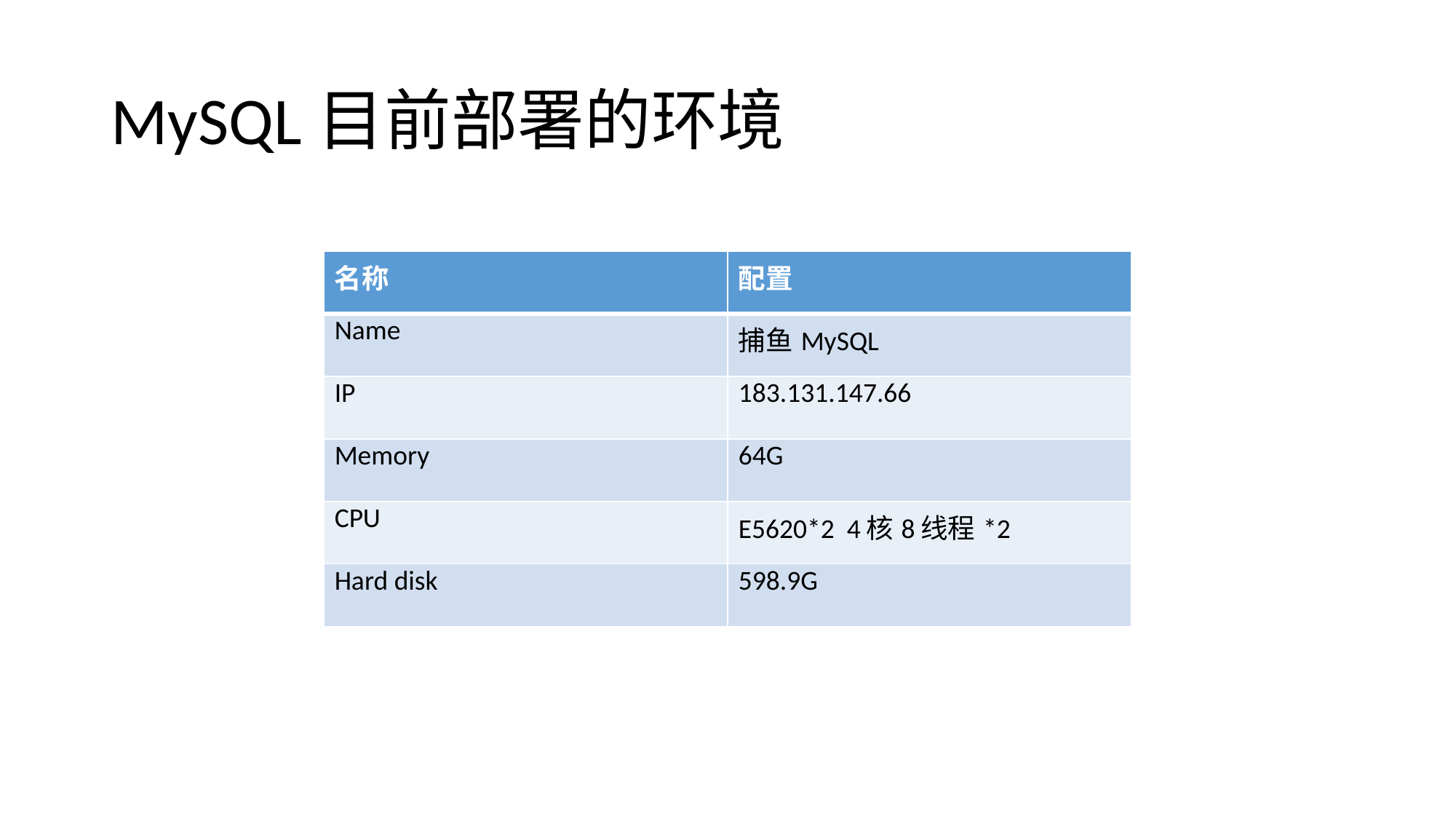

# MySQL目前部署的环境
| 名称 | 配置 |
| --- | --- |
| Name | 捕鱼MySQL |
| IP | 183.131.147.66 |
| Memory | 64G |
| CPU | E5620\*2 4核8线程\*2 |
| Hard disk | 598.9G |